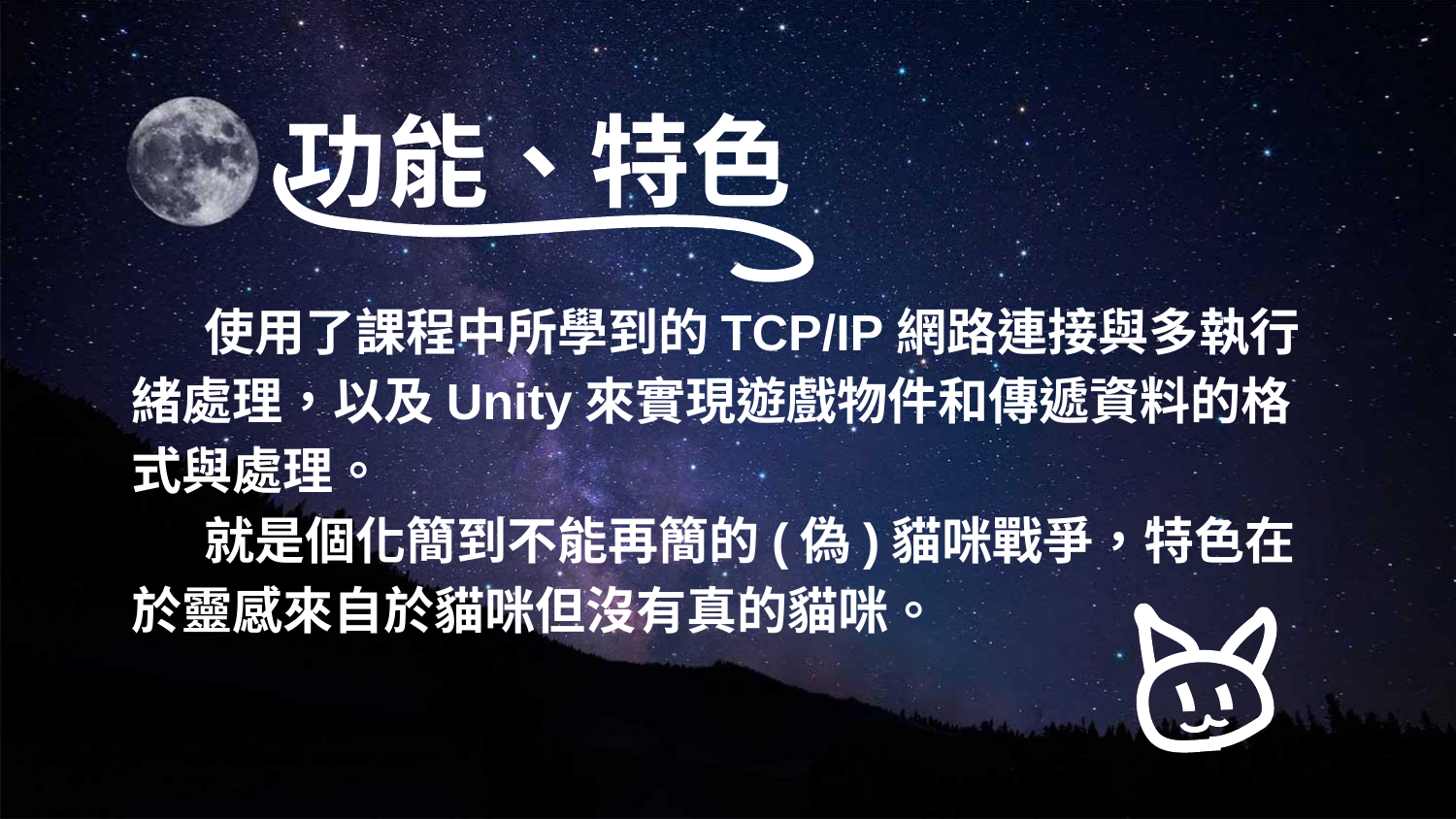

功能、特色

使用了課程中所學到的TCP/IP網路連接與多執行緒處理，以及Unity來實現遊戲物件和傳遞資料的格式與處理。
就是個化簡到不能再簡的(偽)貓咪戰爭，特色在於靈感來自於貓咪但沒有真的貓咪。